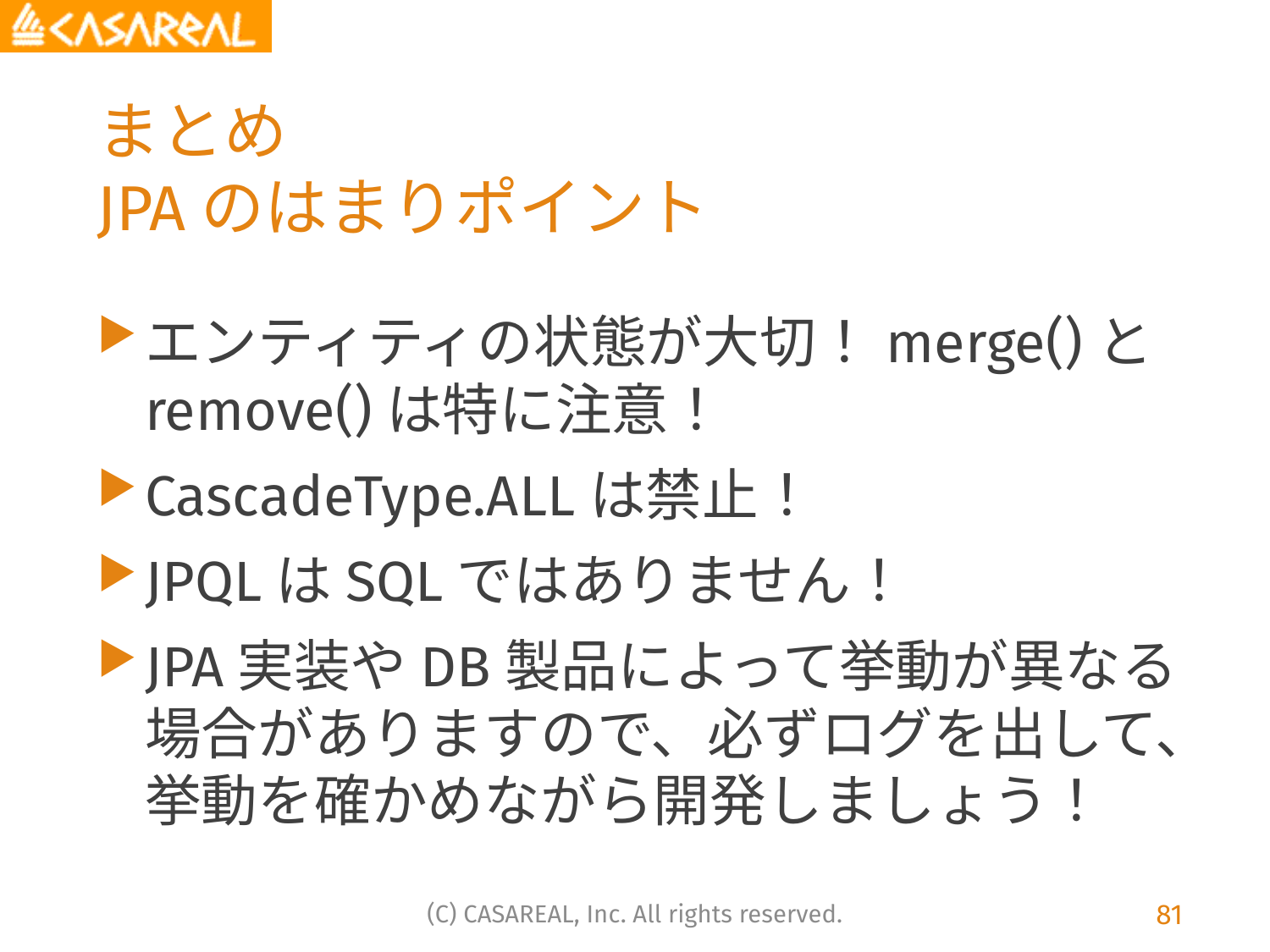

# まとめ JPAのはまりポイント
エンティティの状態が大切！merge()とremove()は特に注意！
CascadeType.ALLは禁止！
JPQLはSQLではありません！
JPA実装やDB製品によって挙動が異なる場合がありますので、必ずログを出して、挙動を確かめながら開発しましょう！
(C) CASAREAL, Inc. All rights reserved.
81